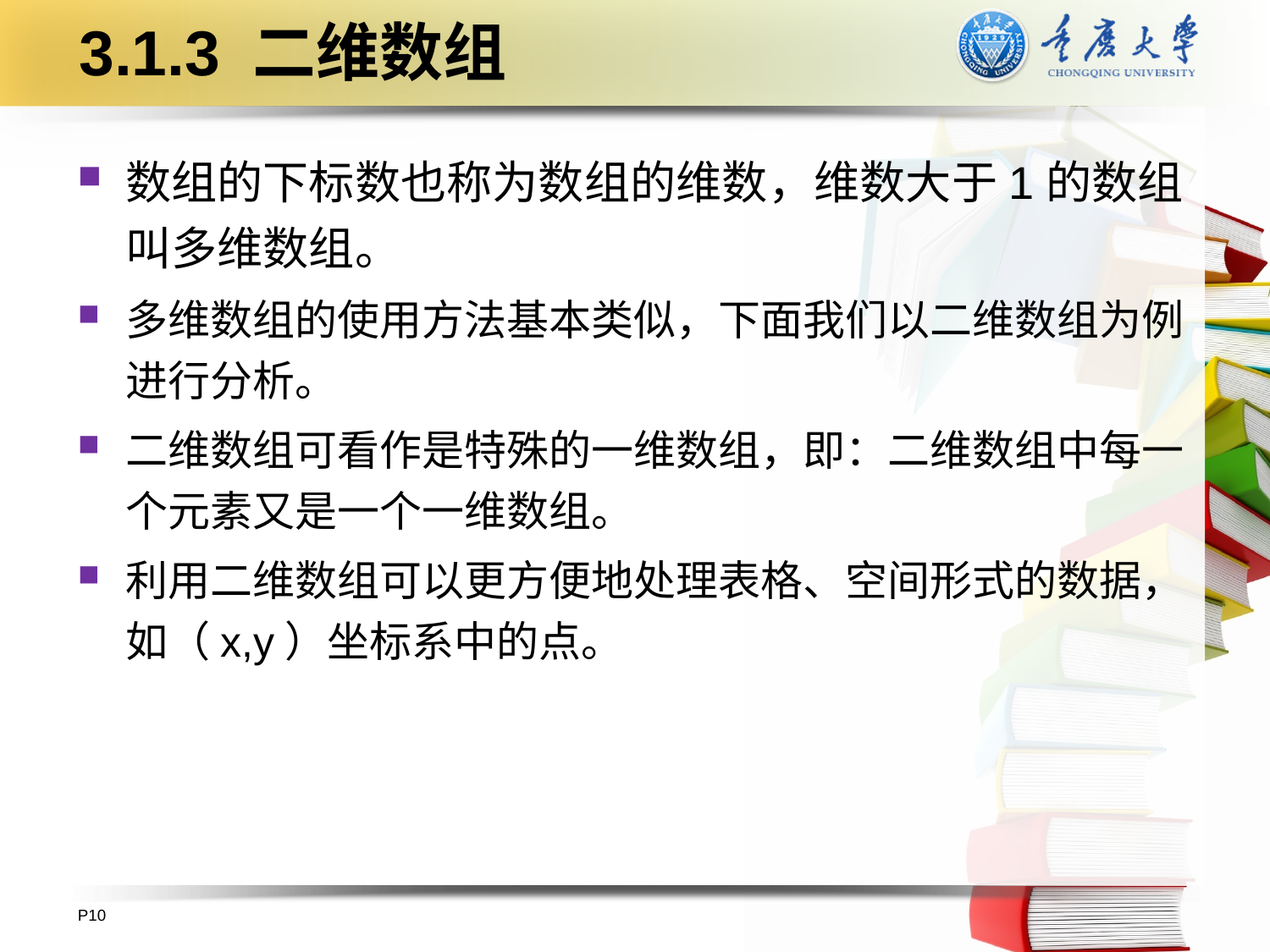

# 3.1.3 二维数组
数组的下标数也称为数组的维数，维数大于1的数组叫多维数组。
多维数组的使用方法基本类似，下面我们以二维数组为例进行分析。
二维数组可看作是特殊的一维数组，即：二维数组中每一个元素又是一个一维数组。
利用二维数组可以更方便地处理表格、空间形式的数据，如（x,y）坐标系中的点。

P10